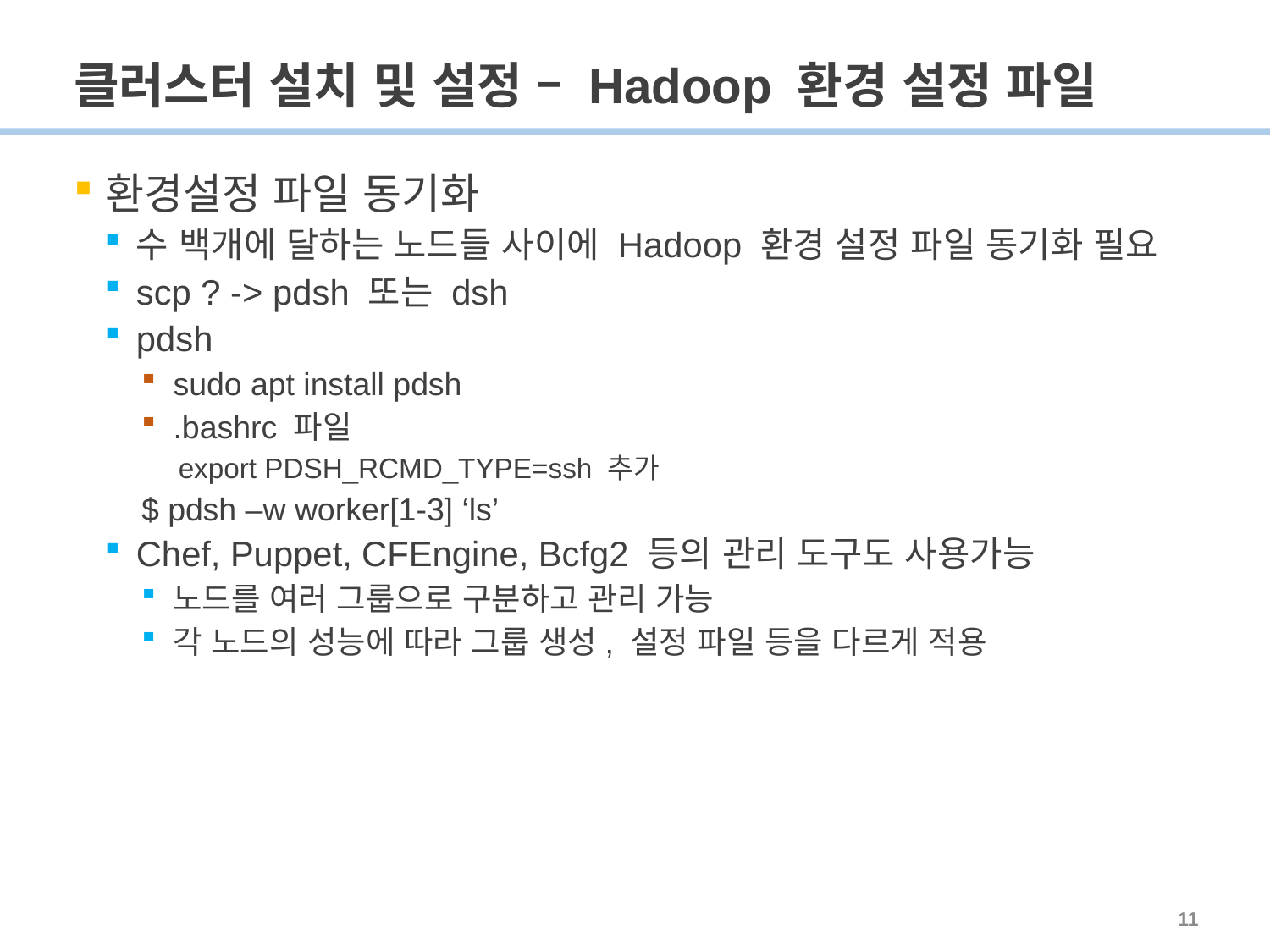

# 클러스터 설치 및 설정 – Hadoop 환경 설정 파일
환경설정 파일 동기화
수 백개에 달하는 노드들 사이에 Hadoop 환경 설정 파일 동기화 필요
scp ? -> pdsh 또는 dsh
pdsh
sudo apt install pdsh
.bashrc 파일
export PDSH_RCMD_TYPE=ssh 추가
$ pdsh –w worker[1-3] ‘ls’
Chef, Puppet, CFEngine, Bcfg2 등의 관리 도구도 사용가능
노드를 여러 그룹으로 구분하고 관리 가능
각 노드의 성능에 따라 그룹 생성, 설정 파일 등을 다르게 적용

11